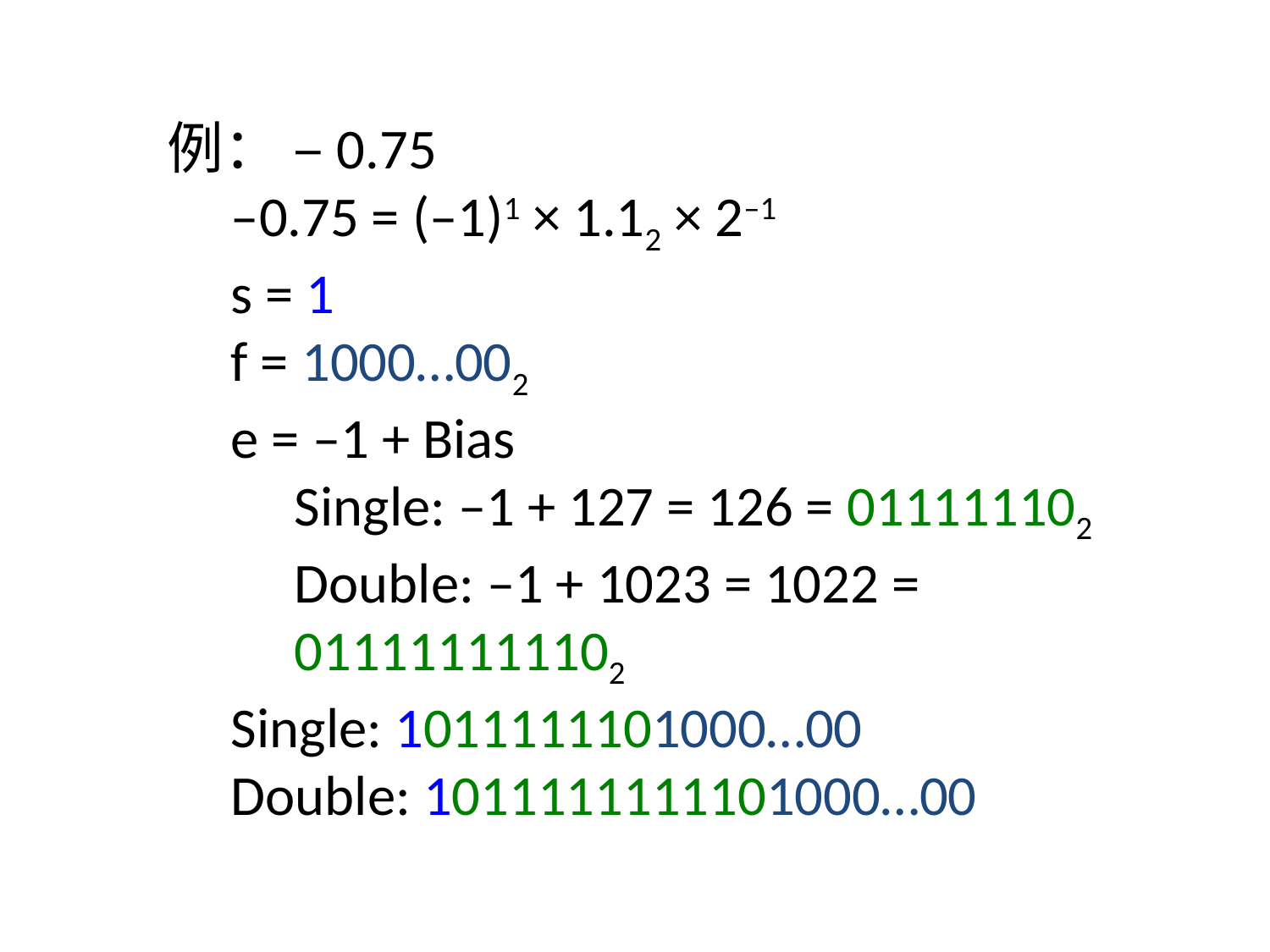

例： –0.75
–0.75 = (–1)1 × 1.12 × 2–1
s = 1
f = 1000…002
e = –1 + Bias
Single: –1 + 127 = 126 = 011111102
Double: –1 + 1023 = 1022 = 011111111102
     Single: 1011111101000…00
     Double: 1011111111101000…00